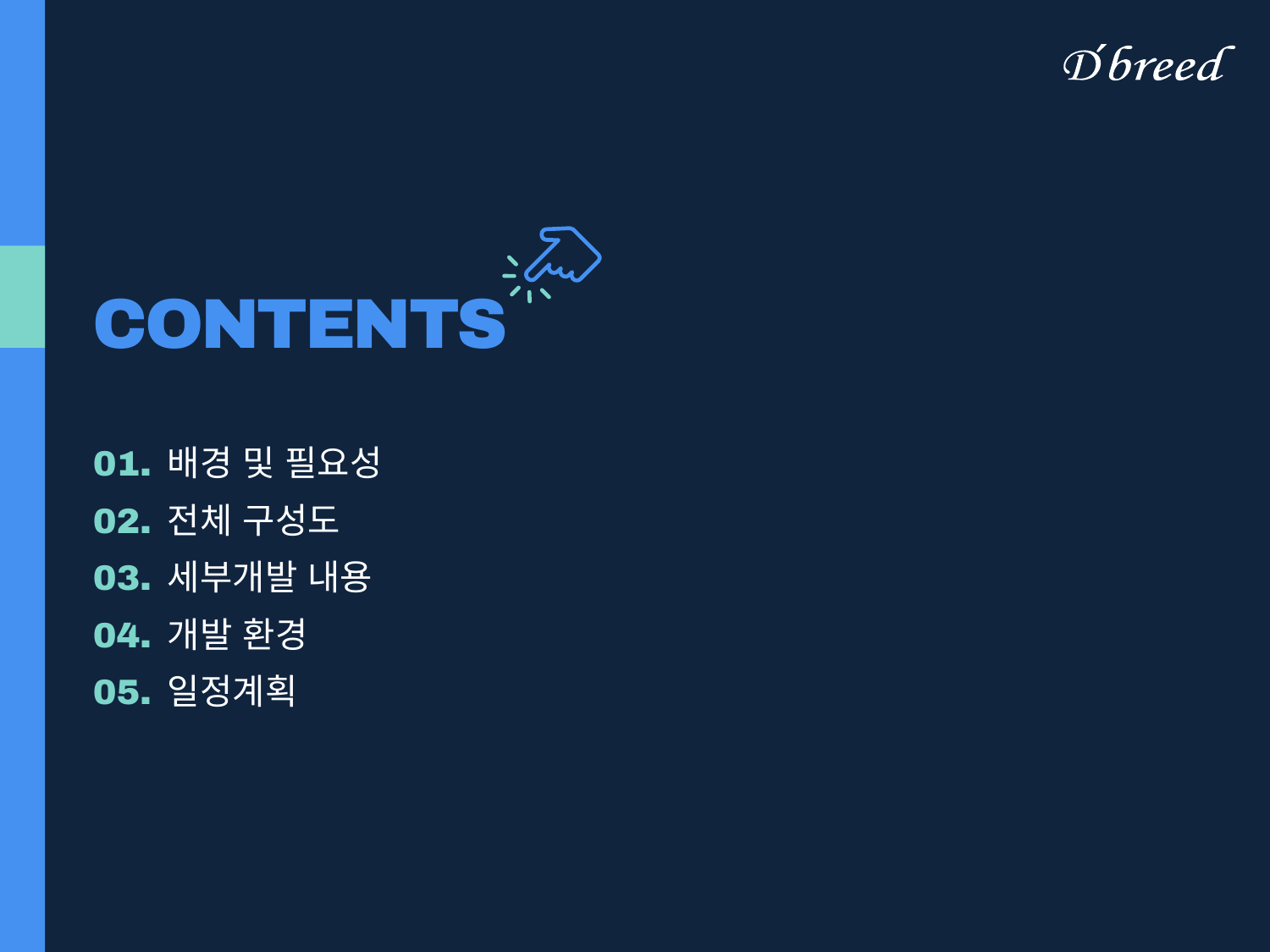

CONTENTS
01.
배경 및 필요성
전체 구성도
02.
03.
세부개발 내용
04.
개발 환경
05.
일정계획